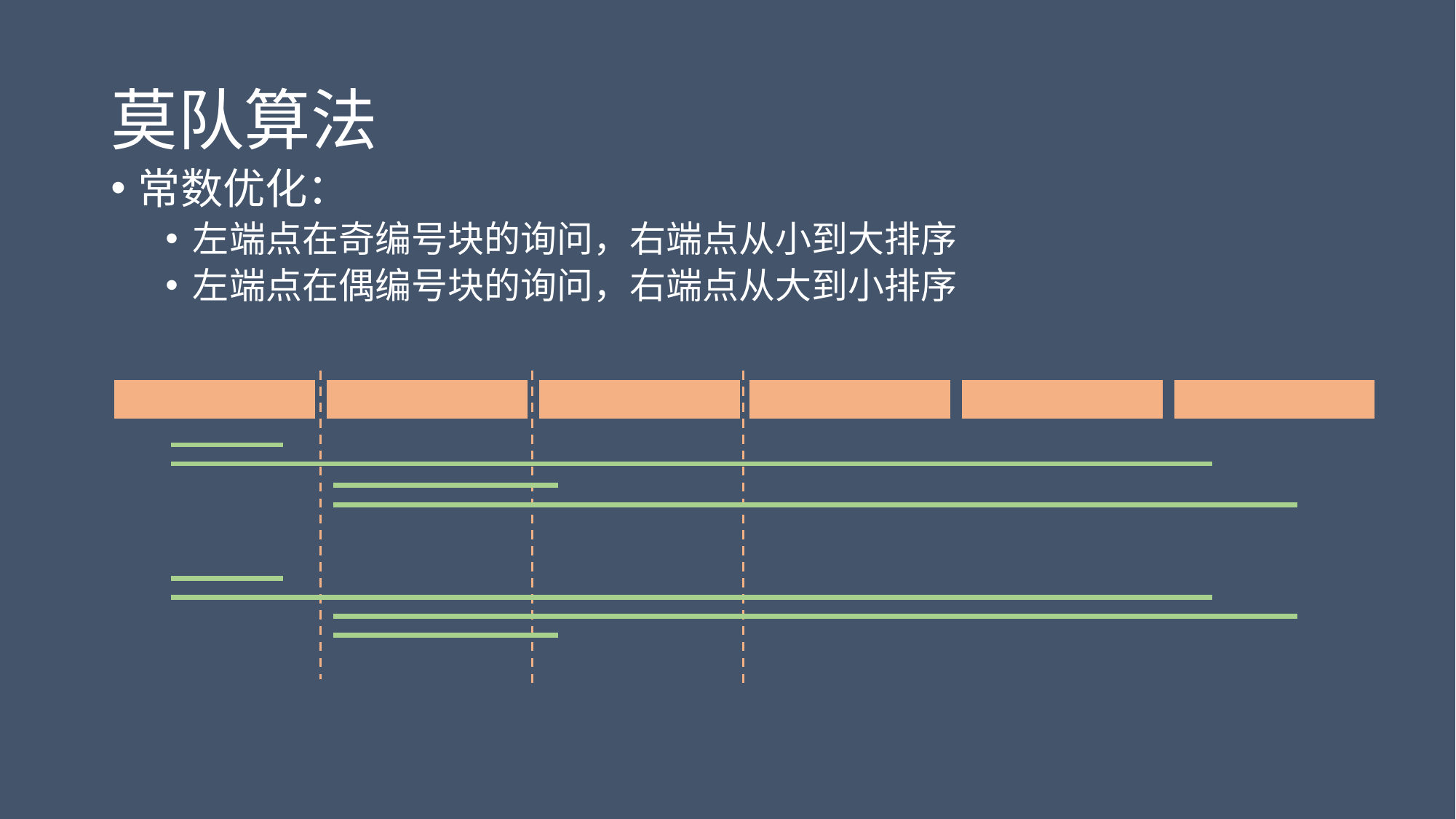

# 莫队算法
常数优化：
左端点在奇编号块的询问，右端点从小到大排序
左端点在偶编号块的询问，右端点从大到小排序